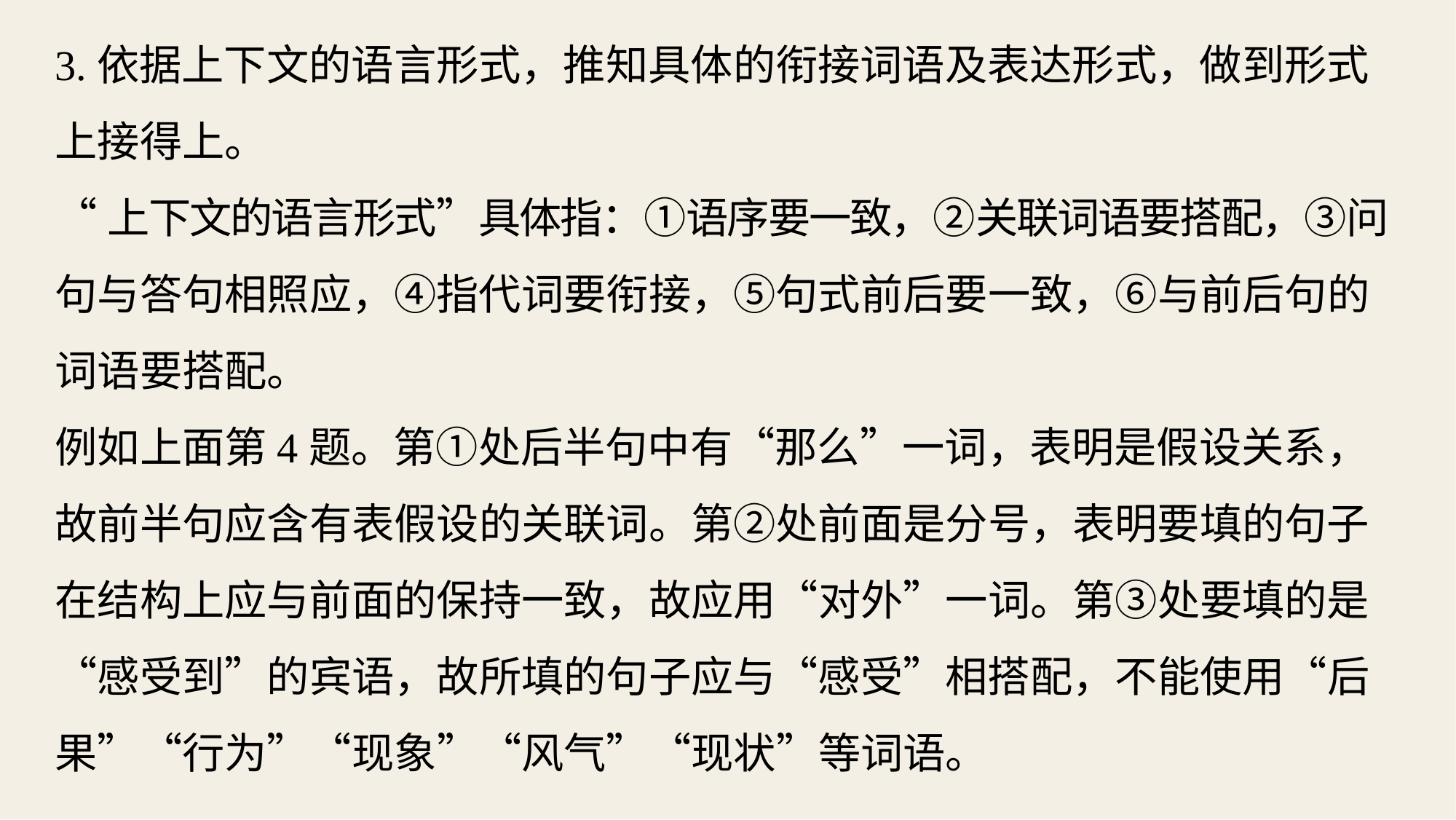

3.依据上下文的语言形式，推知具体的衔接词语及表达形式，做到形式上接得上。
“上下文的语言形式”具体指：①语序要一致，②关联词语要搭配，③问句与答句相照应，④指代词要衔接，⑤句式前后要一致，⑥与前后句的词语要搭配。
例如上面第4题。第①处后半句中有“那么”一词，表明是假设关系，故前半句应含有表假设的关联词。第②处前面是分号，表明要填的句子在结构上应与前面的保持一致，故应用“对外”一词。第③处要填的是“感受到”的宾语，故所填的句子应与“感受”相搭配，不能使用“后果”“行为”“现象”“风气”“现状”等词语。